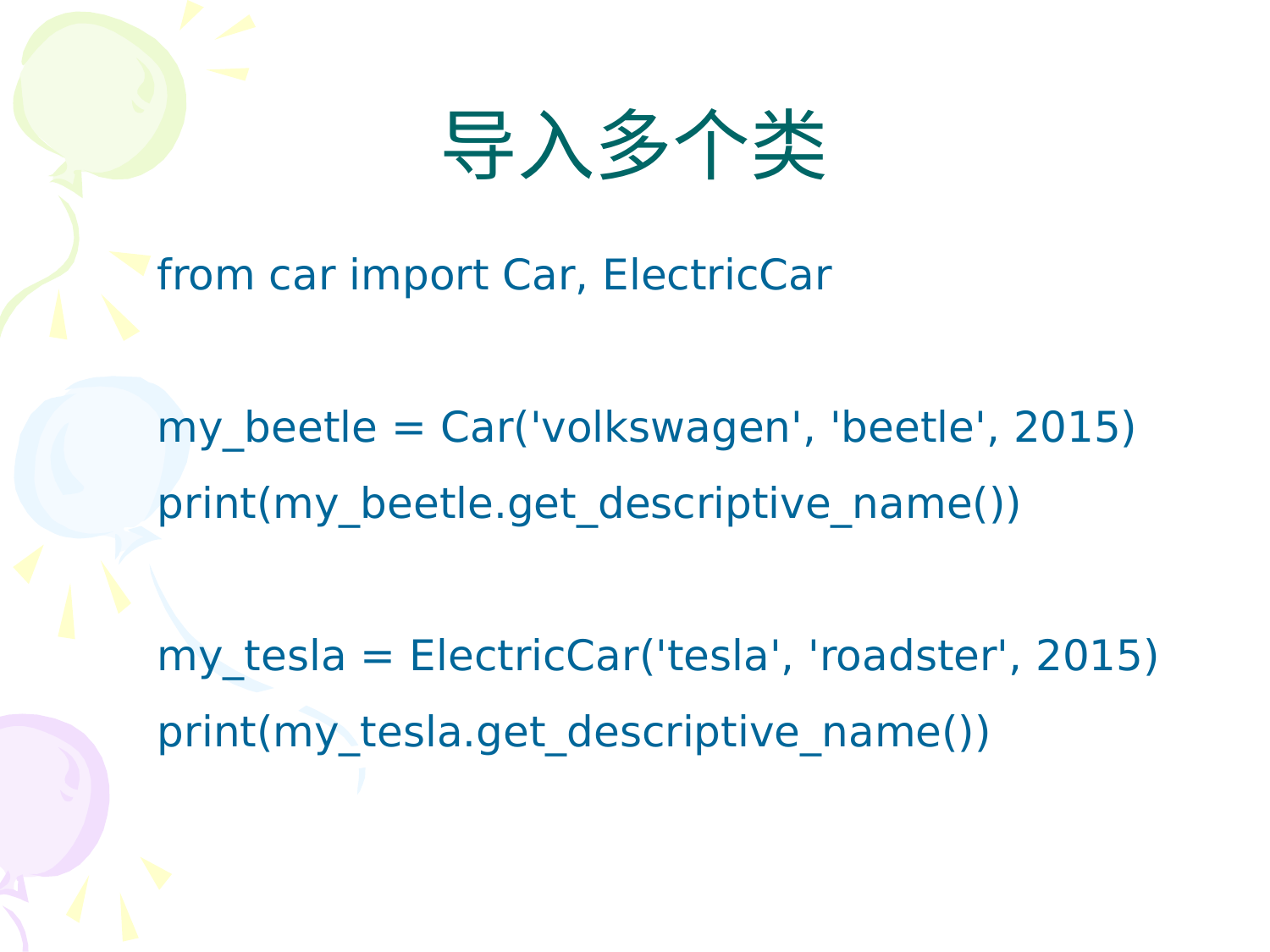

# 导入多个类
from car import Car, ElectricCar

my_beetle = Car('volkswagen', 'beetle', 2015)
print(my_beetle.get_descriptive_name())

my_tesla = ElectricCar('tesla', 'roadster', 2015)
print(my_tesla.get_descriptive_name())